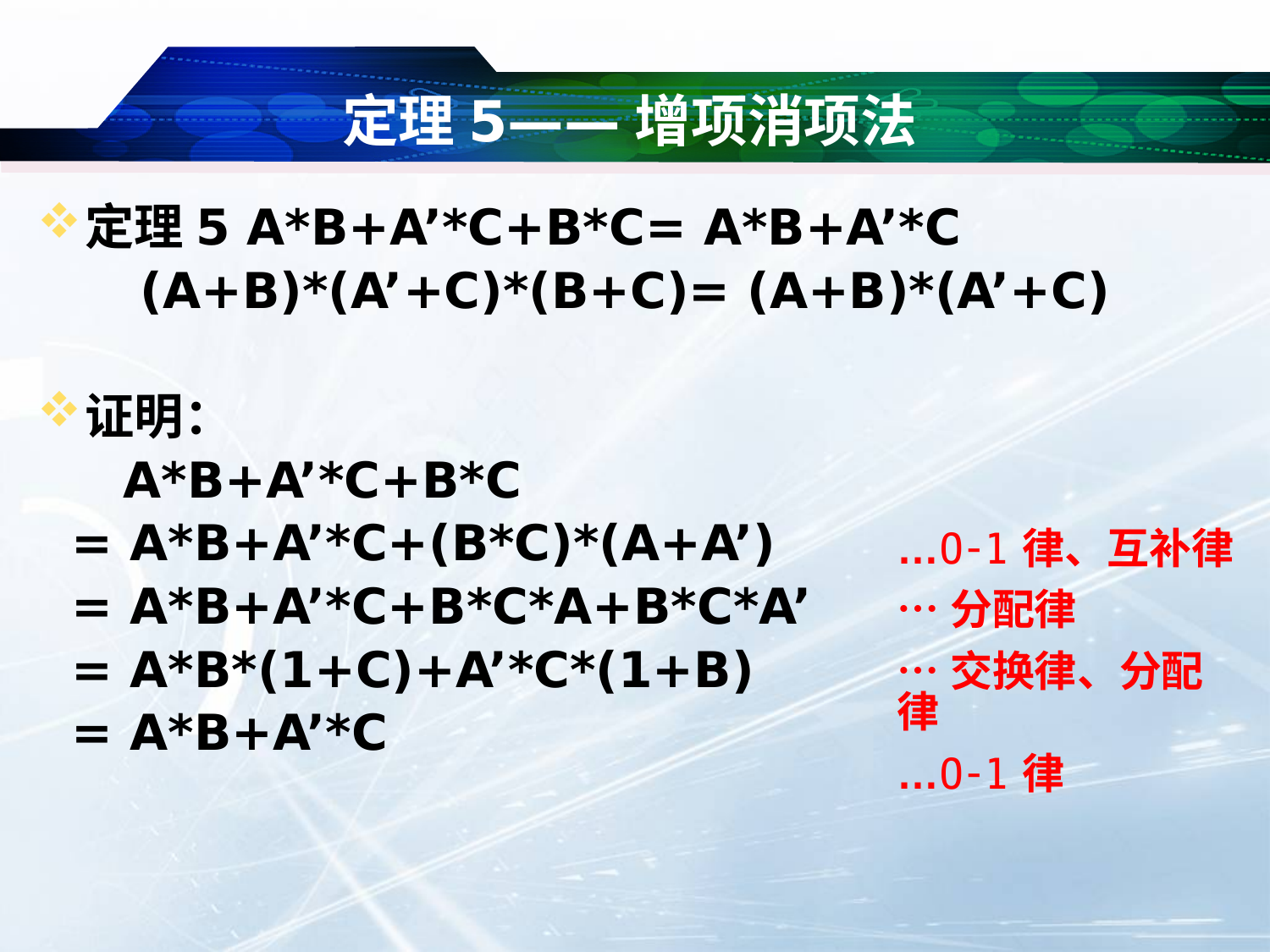

# 定理5——增项消项法
定理5 A*B+A’*C+B*C= A*B+A’*C
      (A+B)*(A’+C)*(B+C)= (A+B)*(A’+C)

证明：
     A*B+A’*C+B*C
  = A*B+A’*C+(B*C)*(A+A’)
  = A*B+A’*C+B*C*A+B*C*A’
  = A*B*(1+C)+A’*C*(1+B)
  = A*B+A’*C
…0-1律、互补律
…分配律
…交换律、分配律
…0-1律